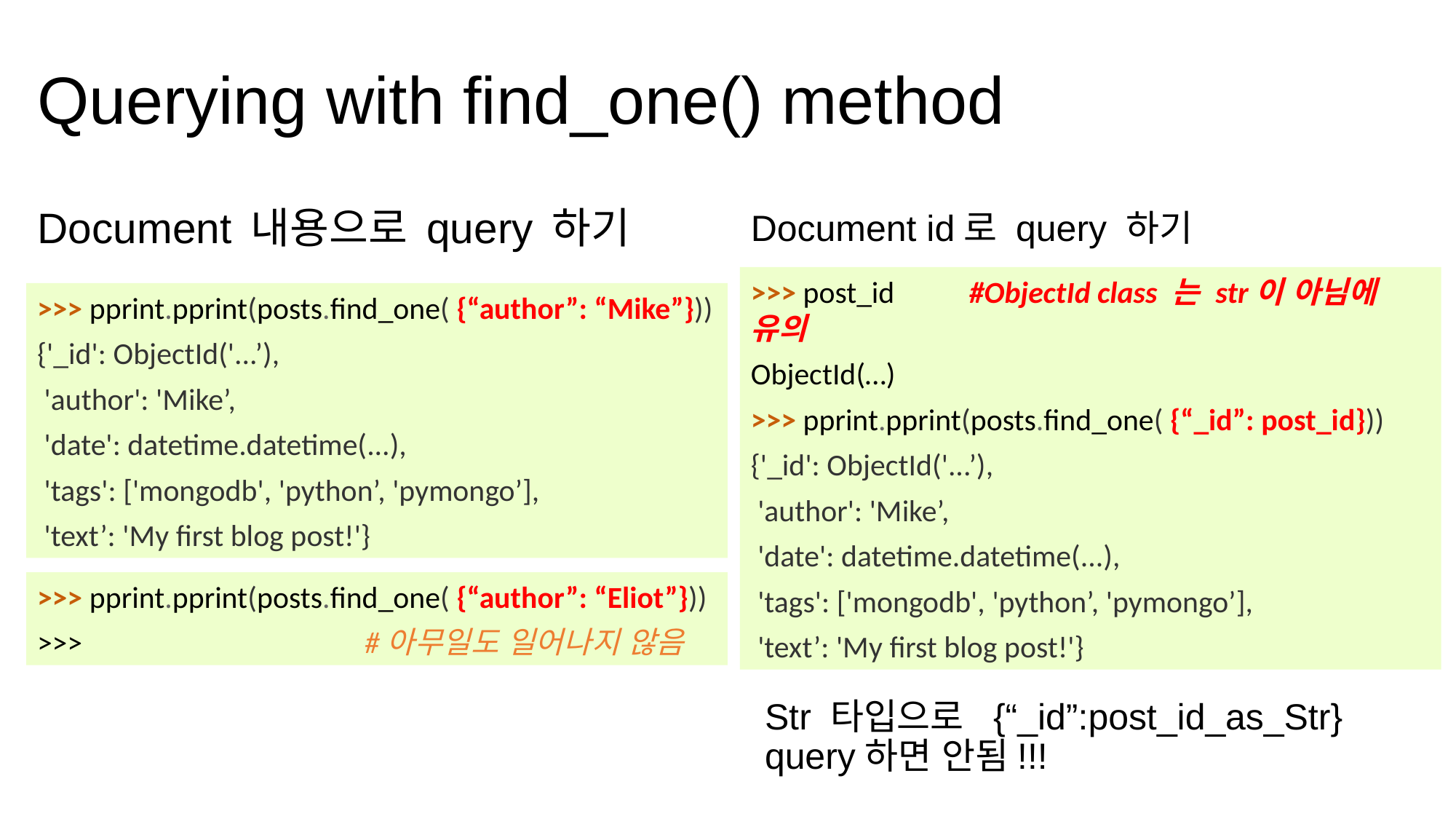

# Querying with find_one() method
Document 내용으로 query 하기
Document id로 query 하기
>>> pprint.pprint(posts.find_one( {“author”: “Mike”}))
{'_id': ObjectId('...’),
 'author': 'Mike’,
 'date': datetime.datetime(...),
 'tags': ['mongodb', 'python’, 'pymongo’],
 'text’: 'My first blog post!'}
>>> pprint.pprint(posts.find_one( {“author”: “Eliot”}))
>>>			#아무일도 일어나지 않음
>>> post_id	#ObjectId class 는 str이 아님에 유의
ObjectId(…)
>>> pprint.pprint(posts.find_one( {“_id”: post_id}))
{'_id': ObjectId('...’),
 'author': 'Mike’,
 'date': datetime.datetime(...),
 'tags': ['mongodb', 'python’, 'pymongo’],
 'text’: 'My first blog post!'}
Str 타입으로  {“_id”:post_id_as_Str}
query하면 안됨!!!